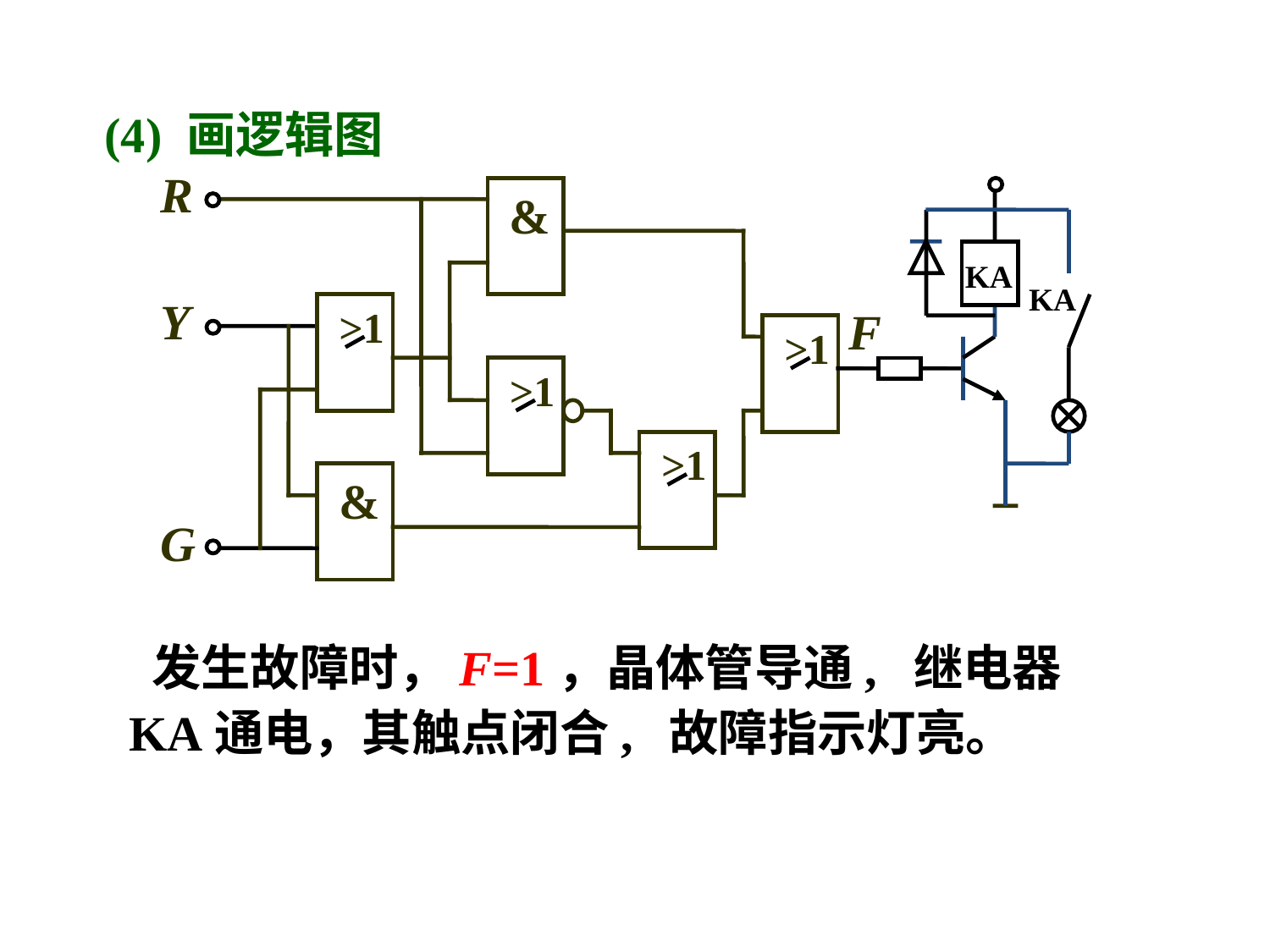

(4) 画逻辑图
R

&

>1

>1

>1

>1

&

KA
KA
Y
F

G

 发生故障时，F=1，晶体管导通,  继电器KA通电，其触点闭合,  故障指示灯亮。